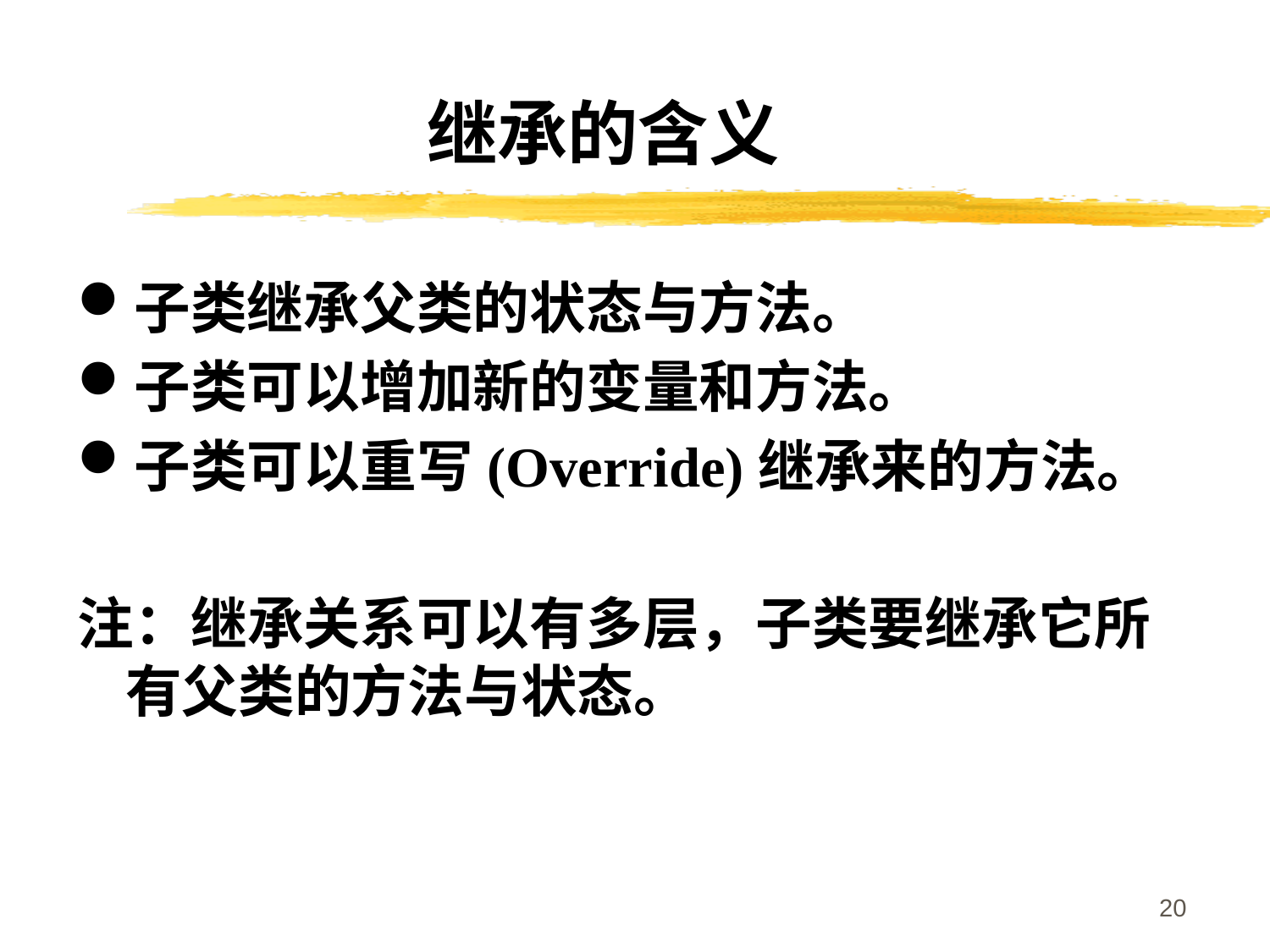

# 继承的含义
子类继承父类的状态与方法。
子类可以增加新的变量和方法。
子类可以重写(Override)继承来的方法。

注：继承关系可以有多层，子类要继承它所有父类的方法与状态。
20